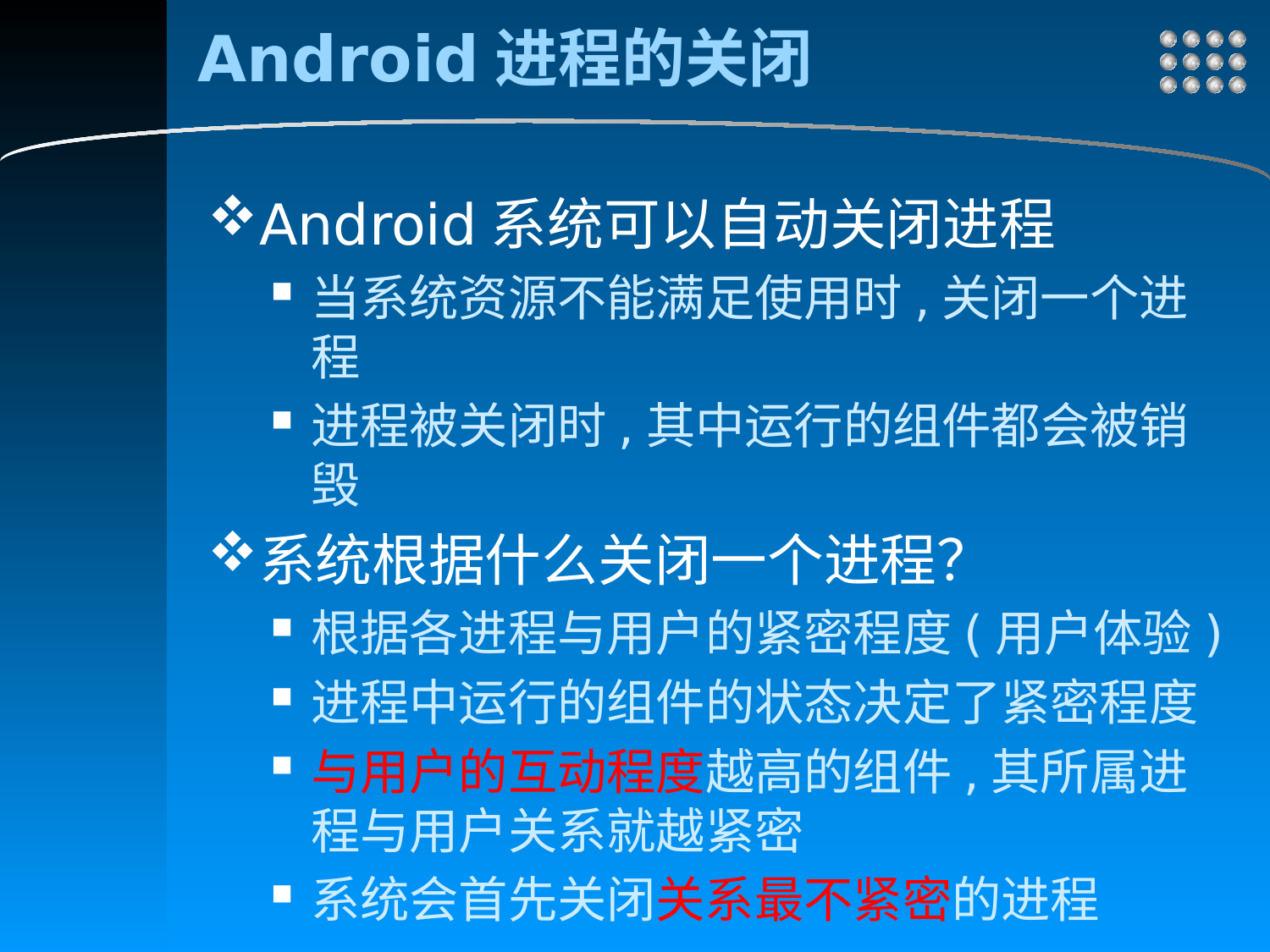

# Android进程的关闭
Android系统可以自动关闭进程
当系统资源不能满足使用时,关闭一个进程
进程被关闭时,其中运行的组件都会被销毁
系统根据什么关闭一个进程？
根据各进程与用户的紧密程度(用户体验)
进程中运行的组件的状态决定了紧密程度
与用户的互动程度越高的组件,其所属进程与用户关系就越紧密
系统会首先关闭关系最不紧密的进程